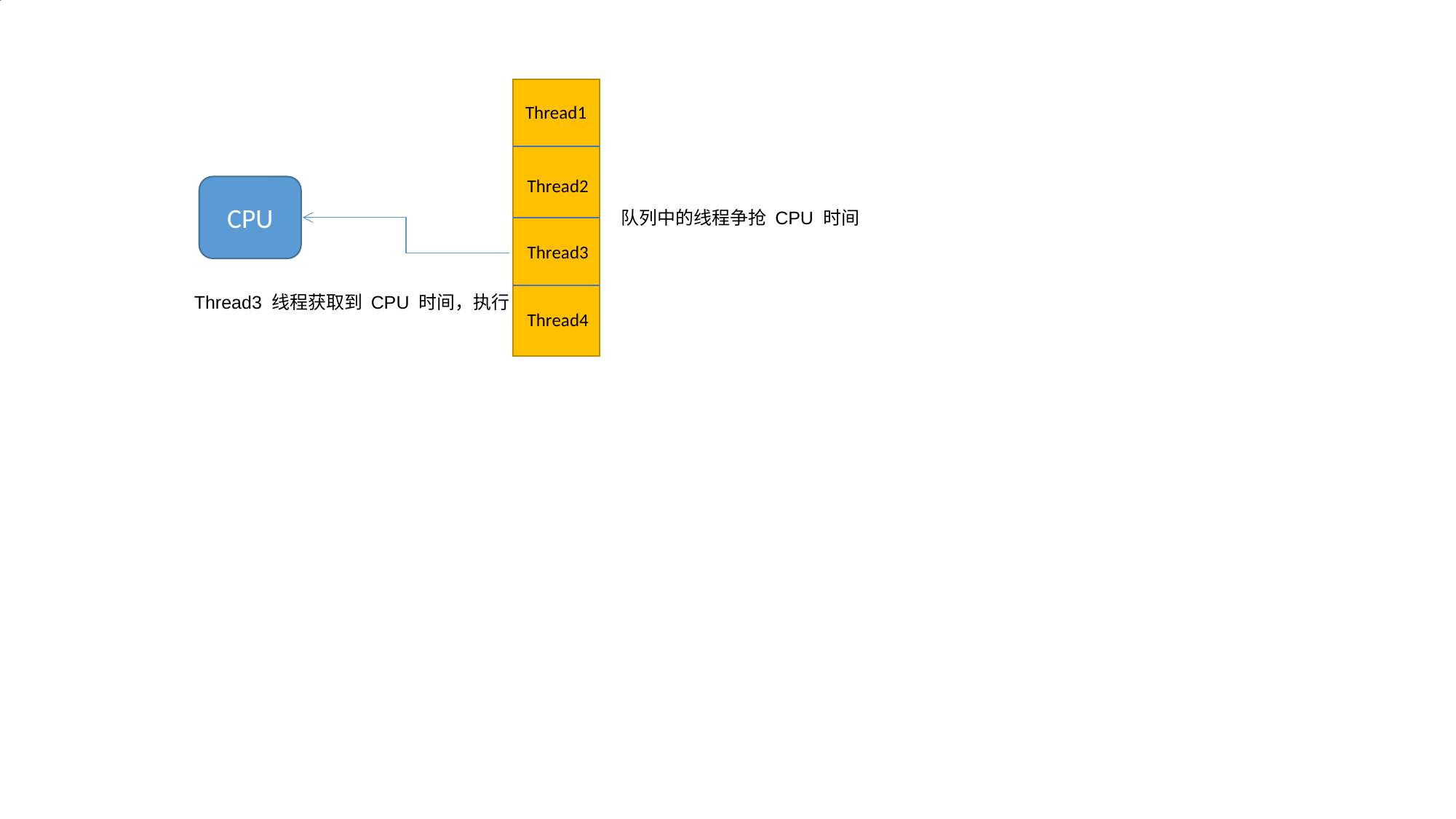

Thread1
Thread2
CPU
队列中的线程争抢 CPU 时间
Thread3
Thread3 线程获取到 CPU 时间，执行
Thread4